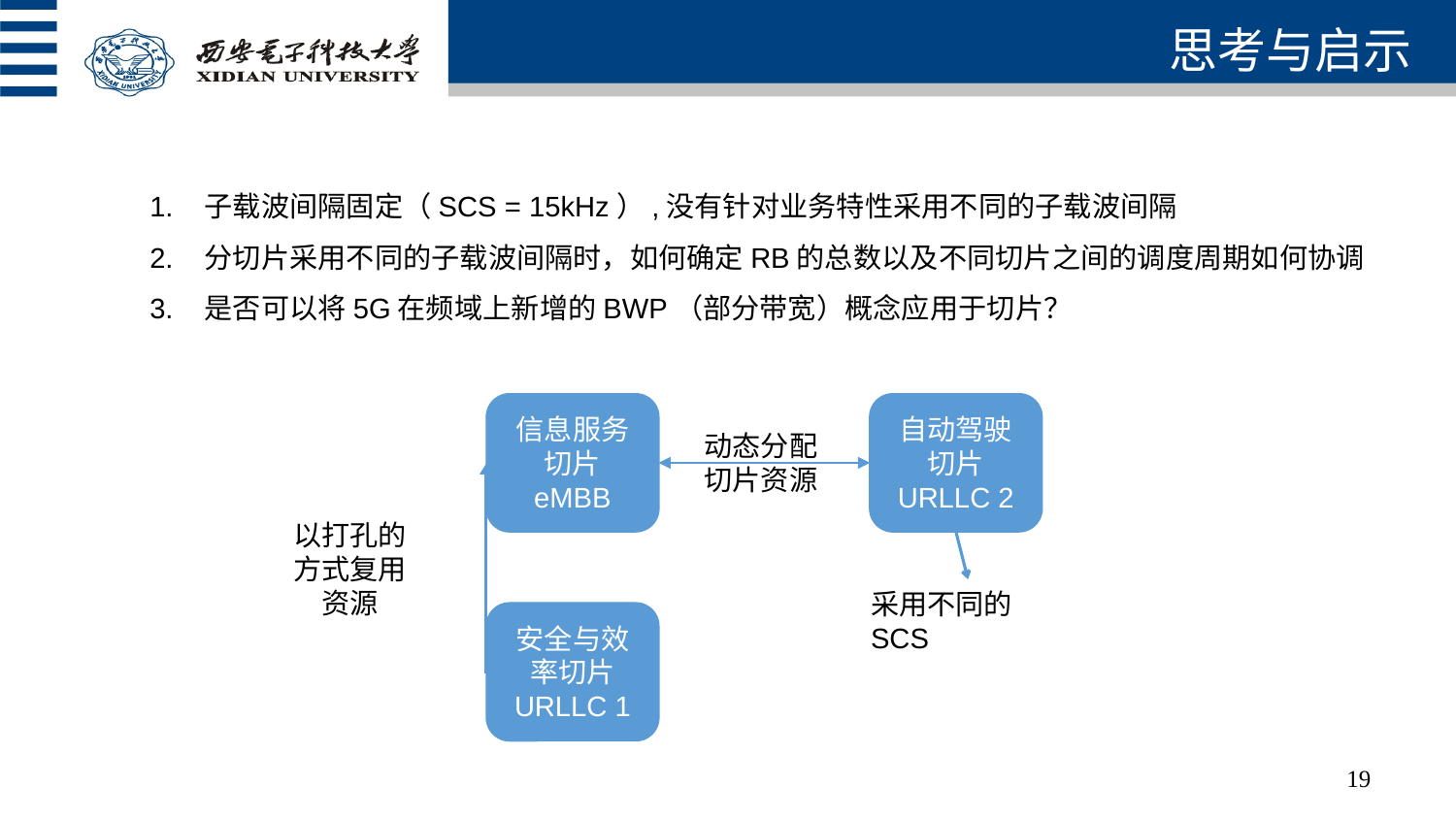

思考与启示
子载波间隔固定（SCS = 15kHz）,没有针对业务特性采用不同的子载波间隔
分切片采用不同的子载波间隔时，如何确定RB的总数以及不同切片之间的调度周期如何协调
是否可以将5G在频域上新增的BWP（部分带宽）概念应用于切片？

信息服务切片
eMBB
自动驾驶切片
URLLC 2
动态分配切片资源
以打孔的方式复用资源
采用不同的SCS
安全与效率切片
URLLC 1
19